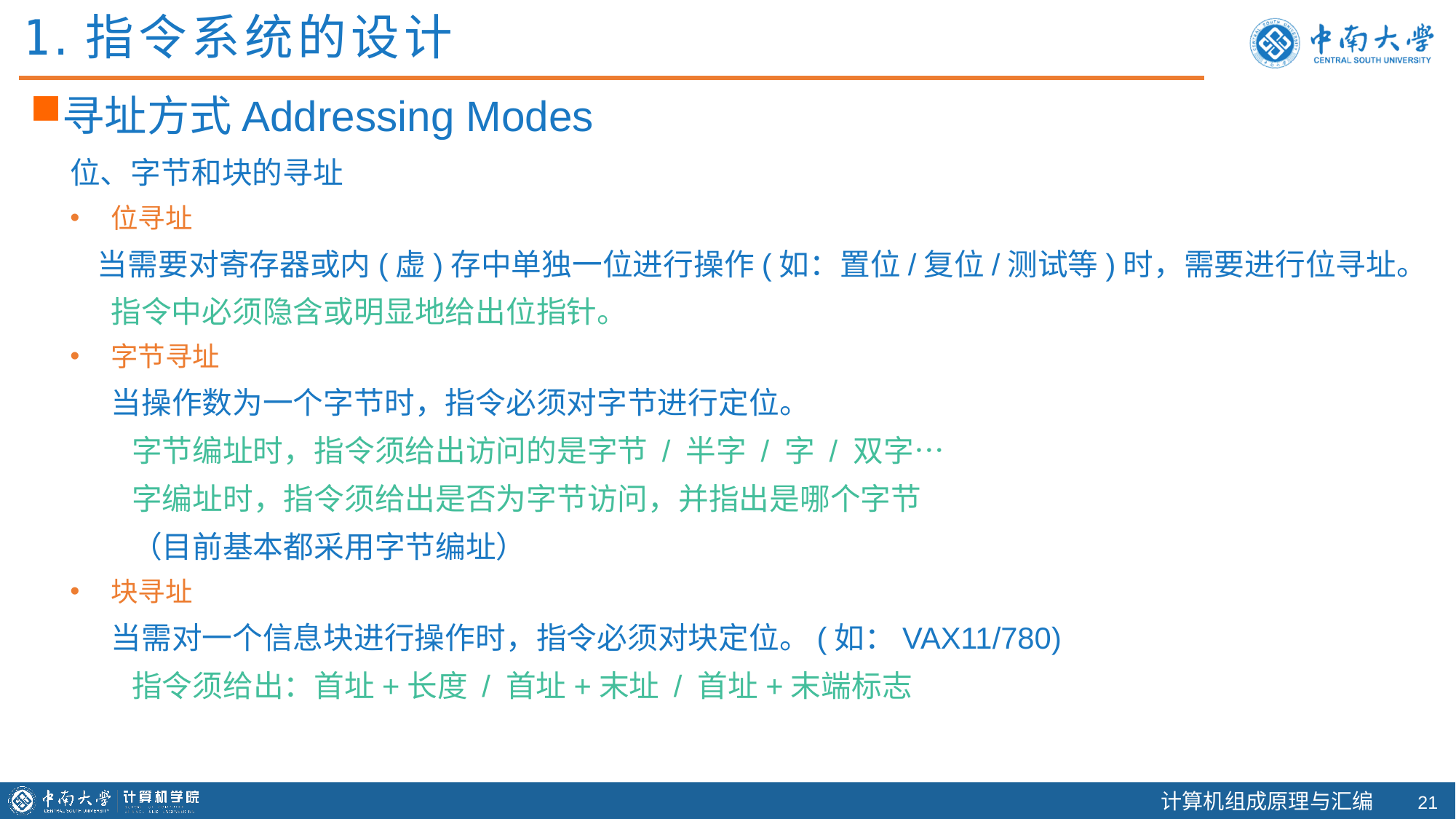

1.指令系统的设计
寻址方式Addressing Modes
位、字节和块的寻址
位寻址
   当需要对寄存器或内(虚)存中单独一位进行操作(如：置位/复位/测试等)时，需要进行位寻址。
     指令中必须隐含或明显地给出位指针。
字节寻址
当操作数为一个字节时，指令必须对字节进行定位。
  字节编址时，指令须给出访问的是字节 / 半字 / 字 / 双字…
  字编址时，指令须给出是否为字节访问，并指出是哪个字节
  （目前基本都采用字节编址）
块寻址
当需对一个信息块进行操作时，指令必须对块定位。(如：VAX11/780)
  指令须给出：首址+长度 / 首址+末址 / 首址+末端标志
21